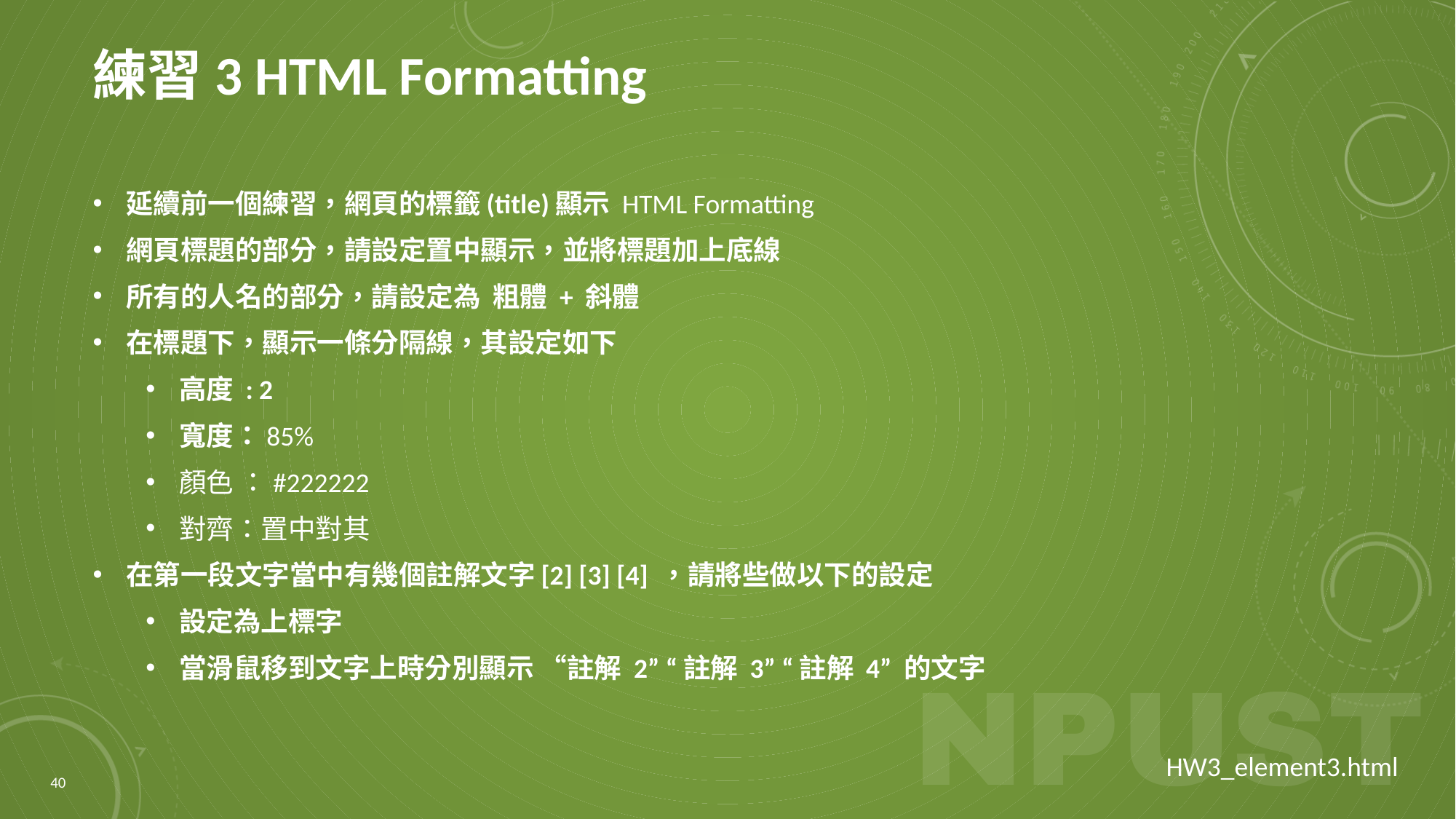

# 練習3 HTML Formatting
延續前一個練習，網頁的標籤(title)顯示 HTML Formatting
網頁標題的部分，請設定置中顯示，並將標題加上底線
所有的人名的部分，請設定為  粗體 + 斜體
在標題下，顯示一條分隔線，其設定如下
高度 : 2
寬度：85%
顏色 ：#222222
對齊：置中對其
在第一段文字當中有幾個註解文字[2] [3] [4] ，請將些做以下的設定
設定為上標字
當滑鼠移到文字上時分別顯示 “註解 2” “註解 3” “註解 4” 的文字
HW3_element3.html
40